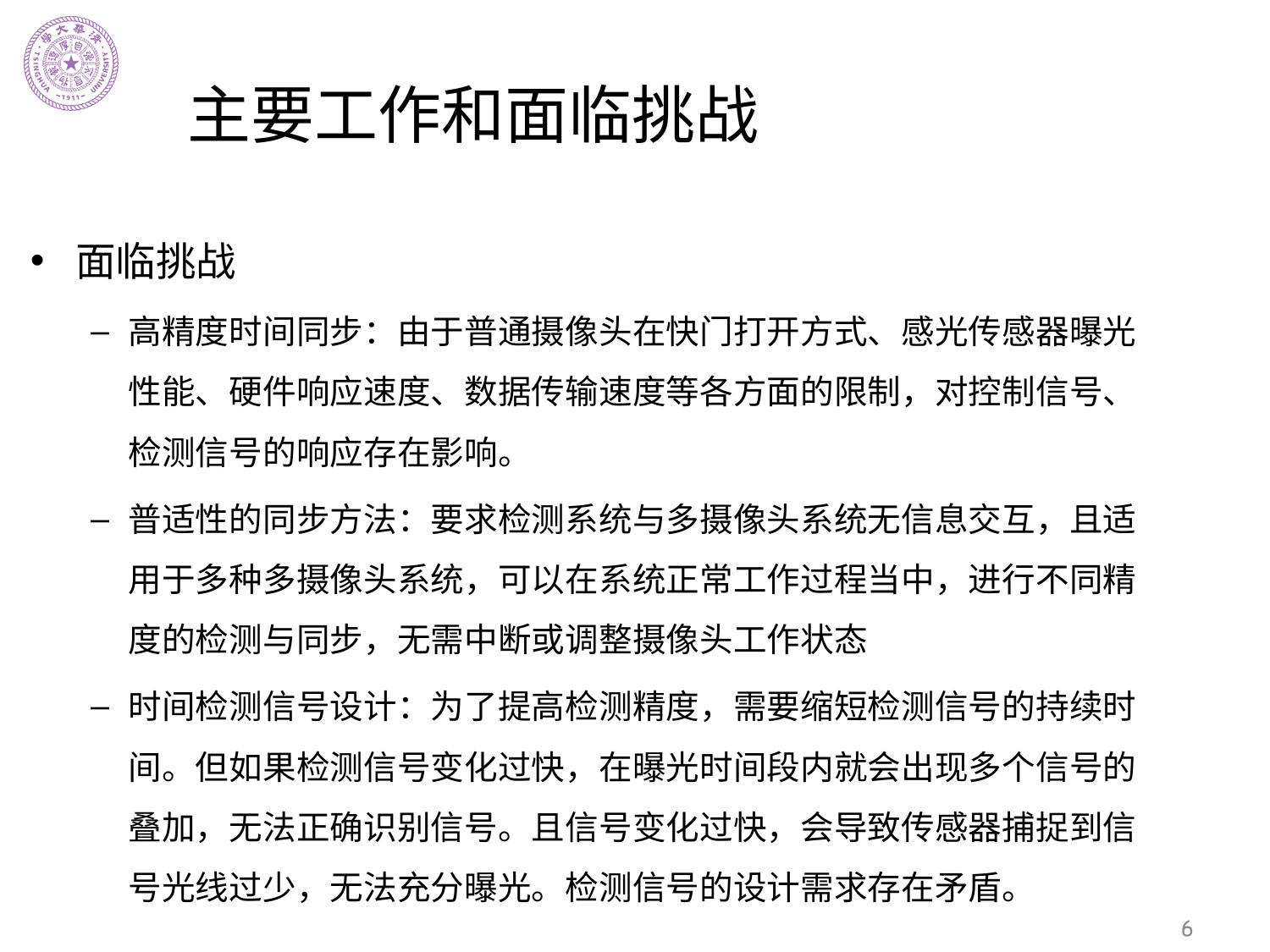

主要工作和面临挑战
面临挑战
高精度时间同步：由于普通摄像头在快门打开方式、感光传感器曝光性能、硬件响应速度、数据传输速度等各方面的限制，对控制信号、检测信号的响应存在影响。
普适性的同步方法：要求检测系统与多摄像头系统无信息交互，且适用于多种多摄像头系统，可以在系统正常工作过程当中，进行不同精度的检测与同步，无需中断或调整摄像头工作状态
时间检测信号设计：为了提高检测精度，需要缩短检测信号的持续时间。但如果检测信号变化过快，在曝光时间段内就会出现多个信号的叠加，无法正确识别信号。且信号变化过快，会导致传感器捕捉到信号光线过少，无法充分曝光。检测信号的设计需求存在矛盾。
6